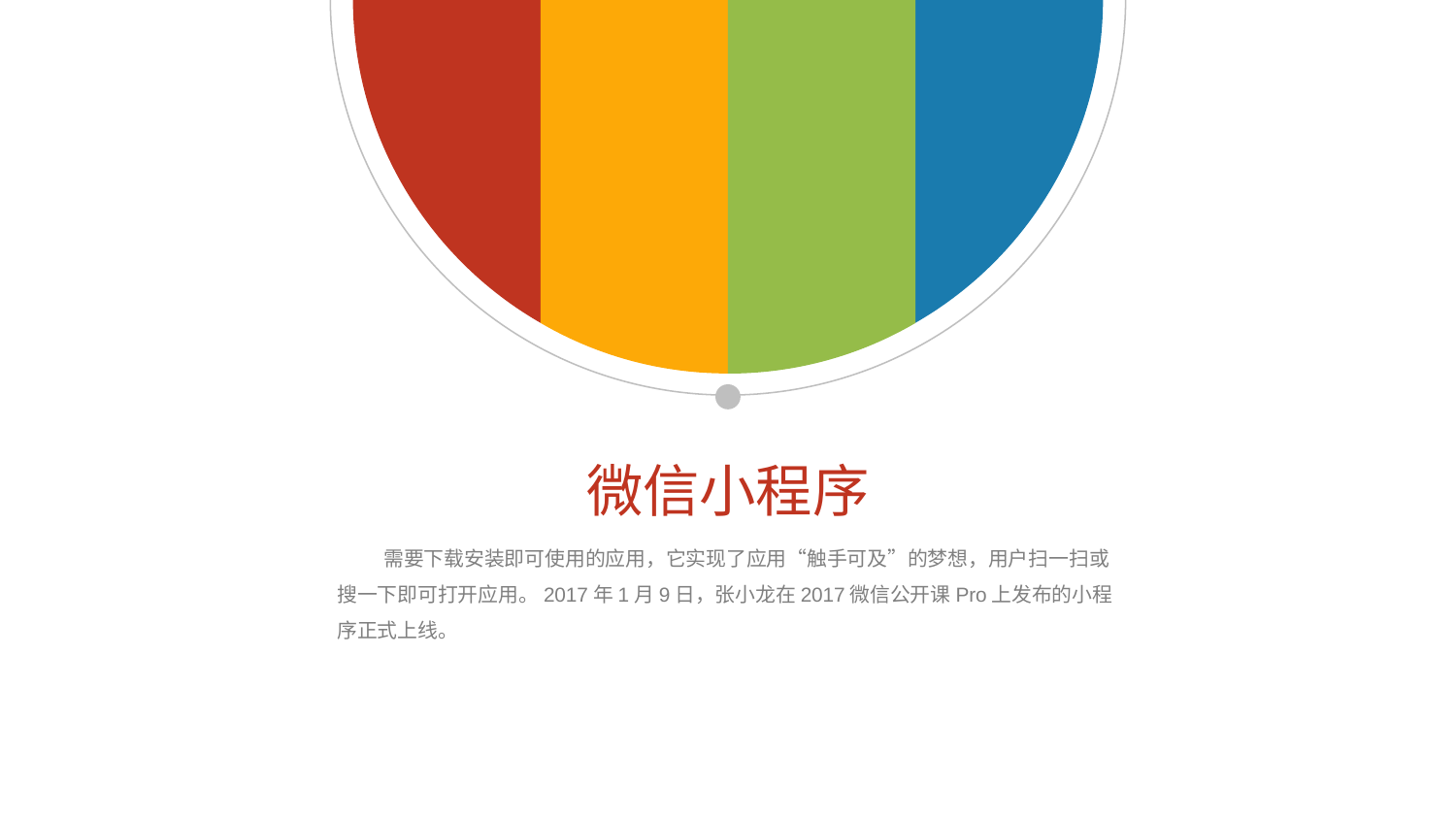

微信小程序
         需要下载安装即可使用的应用，它实现了应用“触手可及”的梦想，用户扫一扫或搜一下即可打开应用。2017年1月9日，张小龙在2017微信公开课Pro上发布的小程序正式上线。